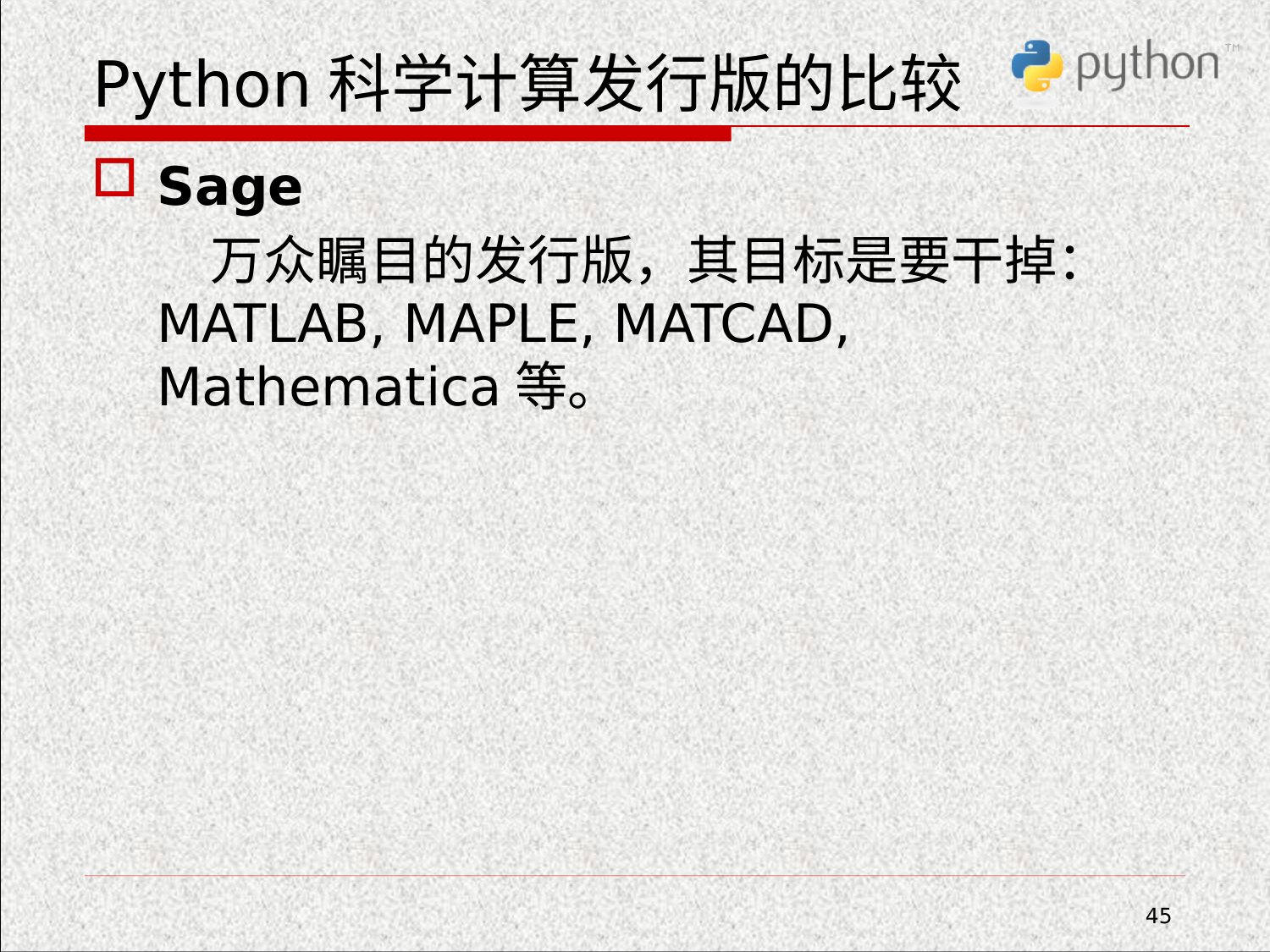

# Python科学计算发行版的比较
Sage
         万众瞩目的发行版，其目标是要干掉：MATLAB, MAPLE, MATCAD, Mathematica等。
45